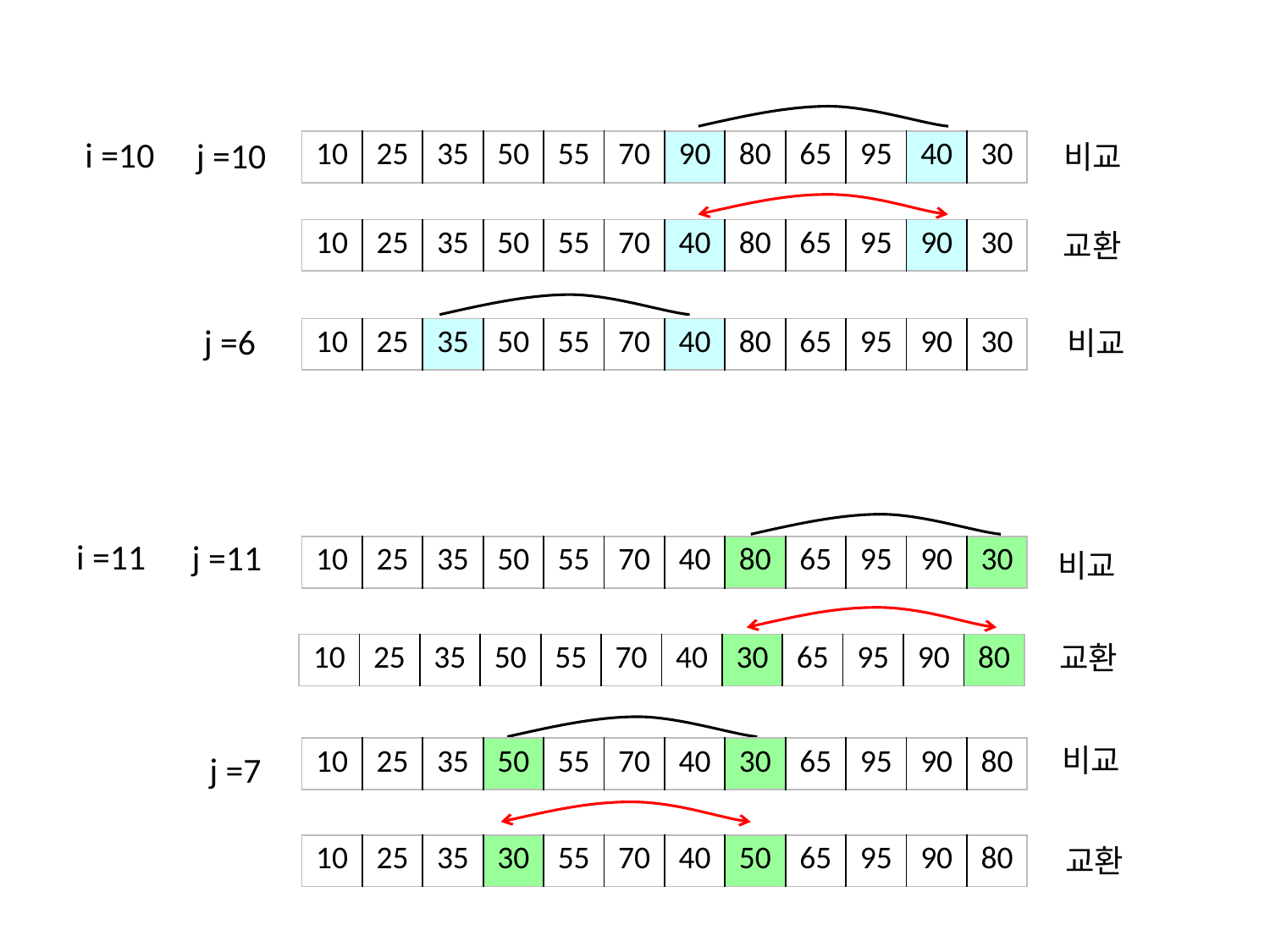

i =10
 j =10
비교
| 10 | 25 | 35 | 50 | 55 | 70 | 90 | 80 | 65 | 95 | 40 | 30 |
| --- | --- | --- | --- | --- | --- | --- | --- | --- | --- | --- | --- |

교환
| 10 | 25 | 35 | 50 | 55 | 70 | 40 | 80 | 65 | 95 | 90 | 30 |
| --- | --- | --- | --- | --- | --- | --- | --- | --- | --- | --- | --- |

 j =6
비교
| 10 | 25 | 35 | 50 | 55 | 70 | 40 | 80 | 65 | 95 | 90 | 30 |
| --- | --- | --- | --- | --- | --- | --- | --- | --- | --- | --- | --- |

 i =11
 j =11
| 10 | 25 | 35 | 50 | 55 | 70 | 40 | 80 | 65 | 95 | 90 | 30 |
| --- | --- | --- | --- | --- | --- | --- | --- | --- | --- | --- | --- |
비교

교환
| 10 | 25 | 35 | 50 | 55 | 70 | 40 | 30 | 65 | 95 | 90 | 80 |
| --- | --- | --- | --- | --- | --- | --- | --- | --- | --- | --- | --- |

비교
| 10 | 25 | 35 | 50 | 55 | 70 | 40 | 30 | 65 | 95 | 90 | 80 |
| --- | --- | --- | --- | --- | --- | --- | --- | --- | --- | --- | --- |
 j =7

| 10 | 25 | 35 | 30 | 55 | 70 | 40 | 50 | 65 | 95 | 90 | 80 |
| --- | --- | --- | --- | --- | --- | --- | --- | --- | --- | --- | --- |
교환